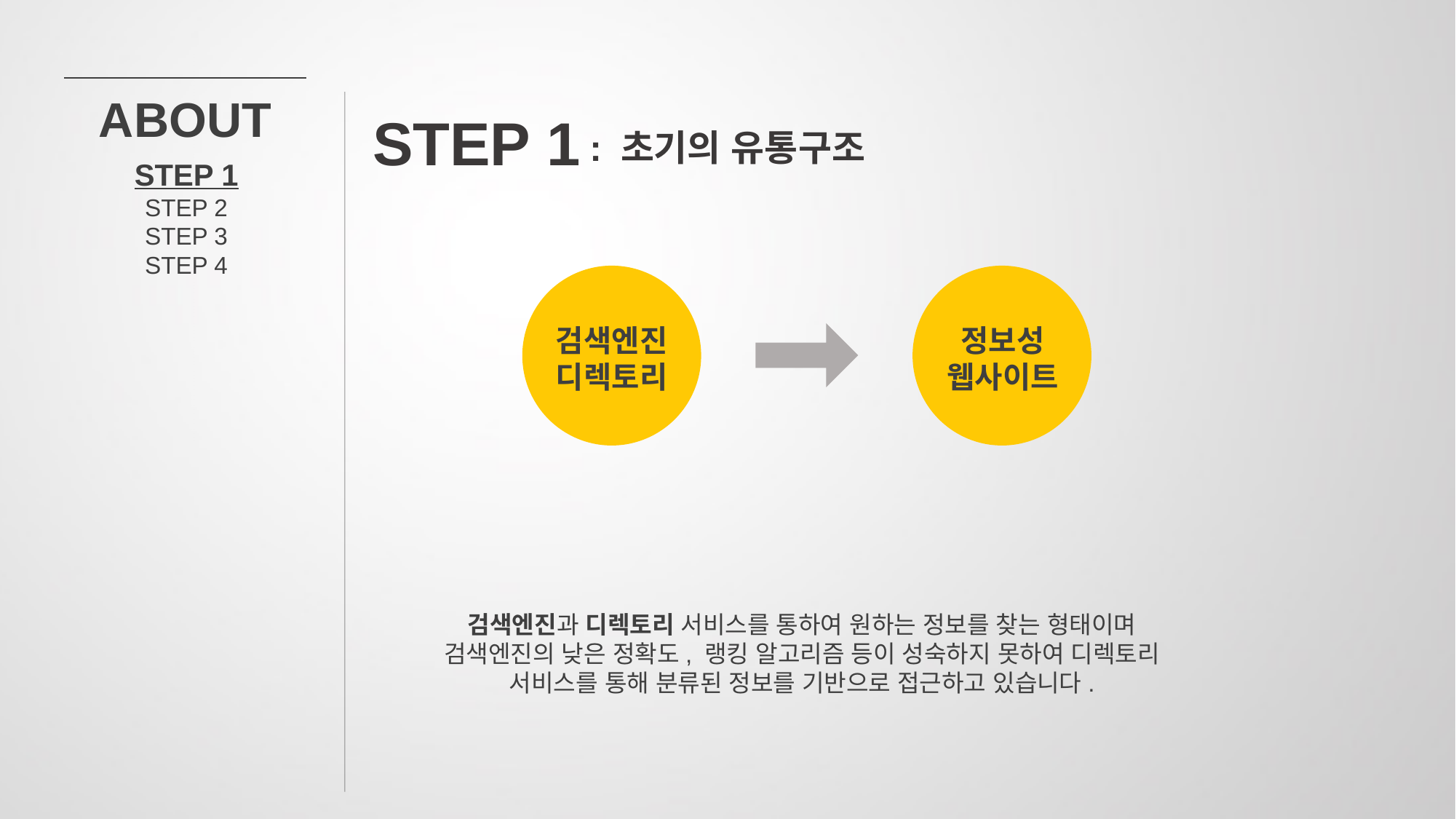

ABOUT
STEP 1
: 초기의 유통구조
STEP 1
STEP 2
STEP 3
STEP 4

검색엔진
디렉토리

정보성
웹사이트

검색엔진과 디렉토리 서비스를 통하여 원하는 정보를 찾는 형태이며
검색엔진의 낮은 정확도, 랭킹 알고리즘 등이 성숙하지 못하여 디렉토리 서비스를 통해 분류된 정보를 기반으로 접근하고 있습니다.